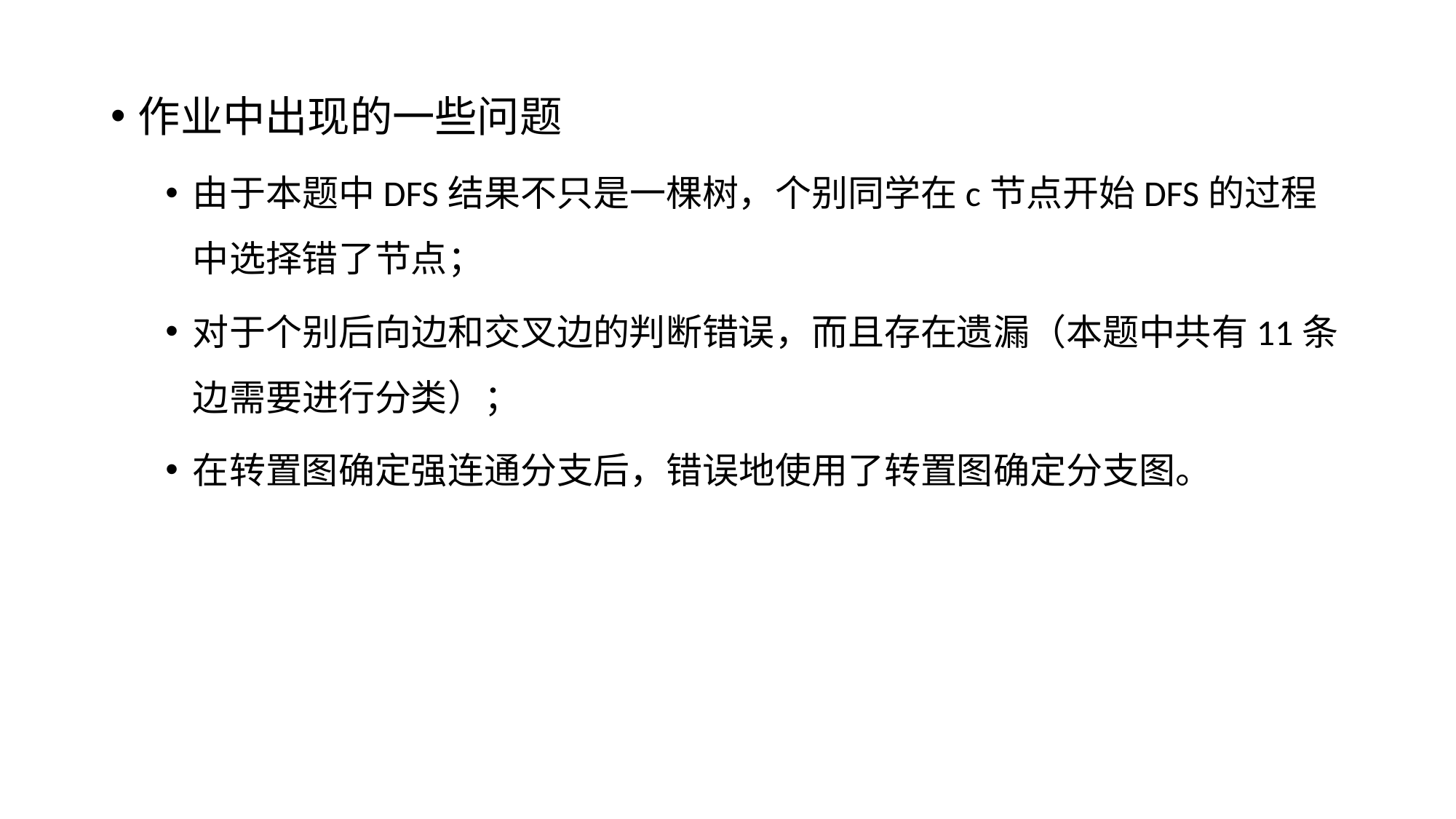

作业中出现的一些问题
由于本题中DFS结果不只是一棵树，个别同学在c节点开始DFS的过程中选择错了节点；
对于个别后向边和交叉边的判断错误，而且存在遗漏（本题中共有11条边需要进行分类）；
在转置图确定强连通分支后，错误地使用了转置图确定分支图。